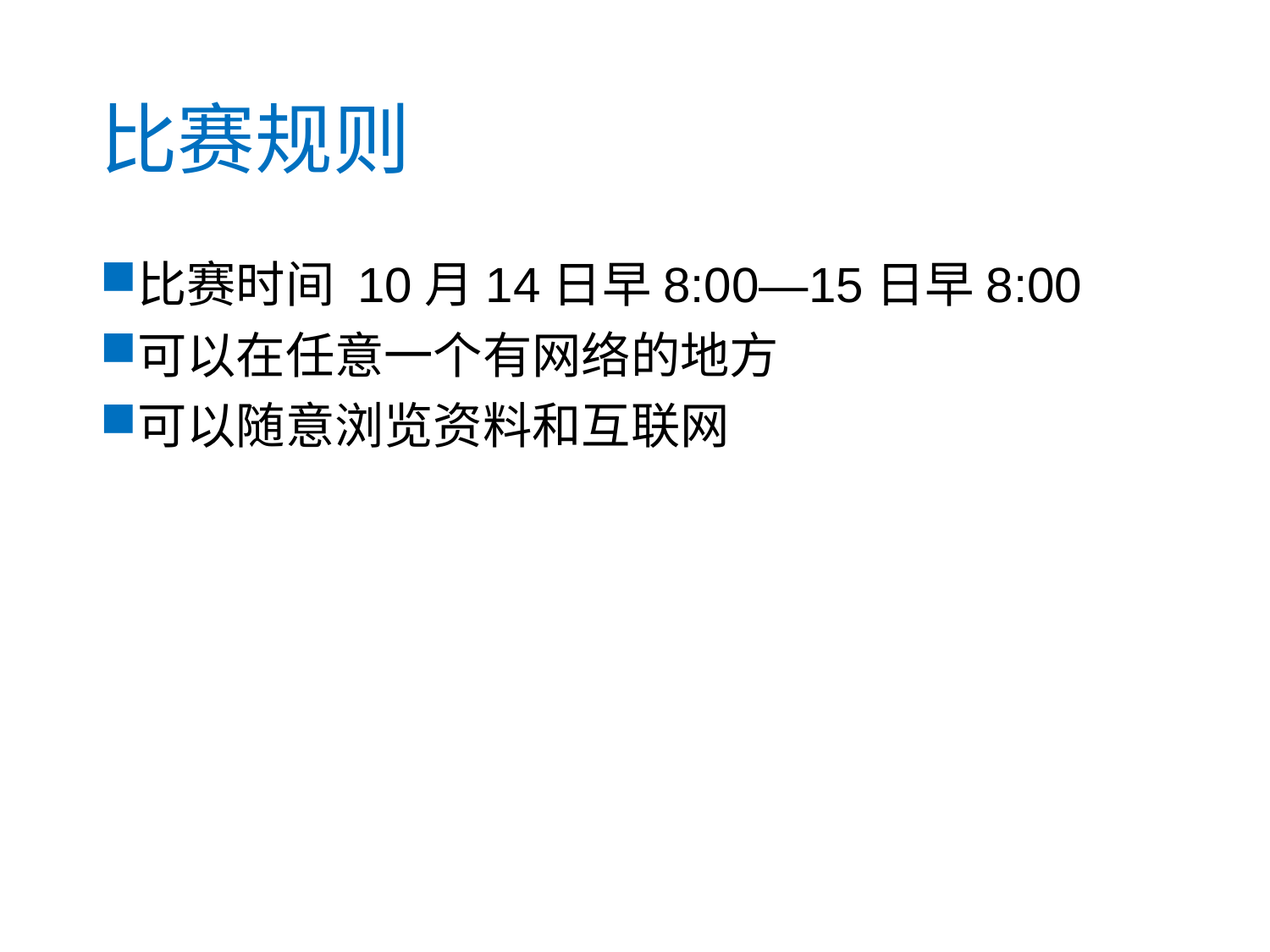

# 比赛规则
比赛时间 10月14日早8:00—15日早8:00
可以在任意一个有网络的地方
可以随意浏览资料和互联网